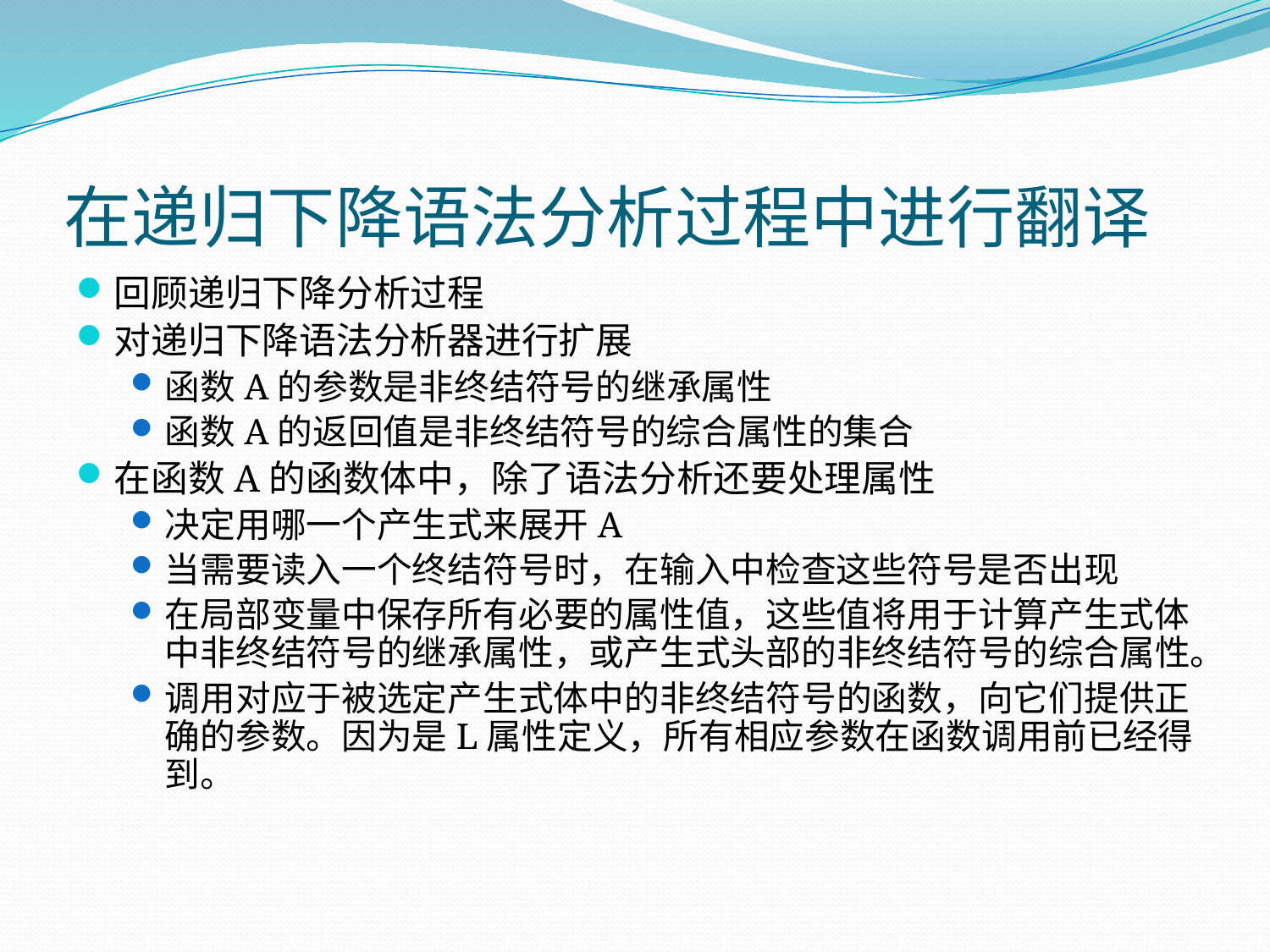

# 在递归下降语法分析过程中进行翻译
回顾递归下降分析过程
对递归下降语法分析器进行扩展
函数A的参数是非终结符号的继承属性
函数A的返回值是非终结符号的综合属性的集合
在函数A的函数体中，除了语法分析还要处理属性
决定用哪一个产生式来展开A
当需要读入一个终结符号时，在输入中检查这些符号是否出现
在局部变量中保存所有必要的属性值，这些值将用于计算产生式体中非终结符号的继承属性，或产生式头部的非终结符号的综合属性。
调用对应于被选定产生式体中的非终结符号的函数，向它们提供正确的参数。因为是L属性定义，所有相应参数在函数调用前已经得到。